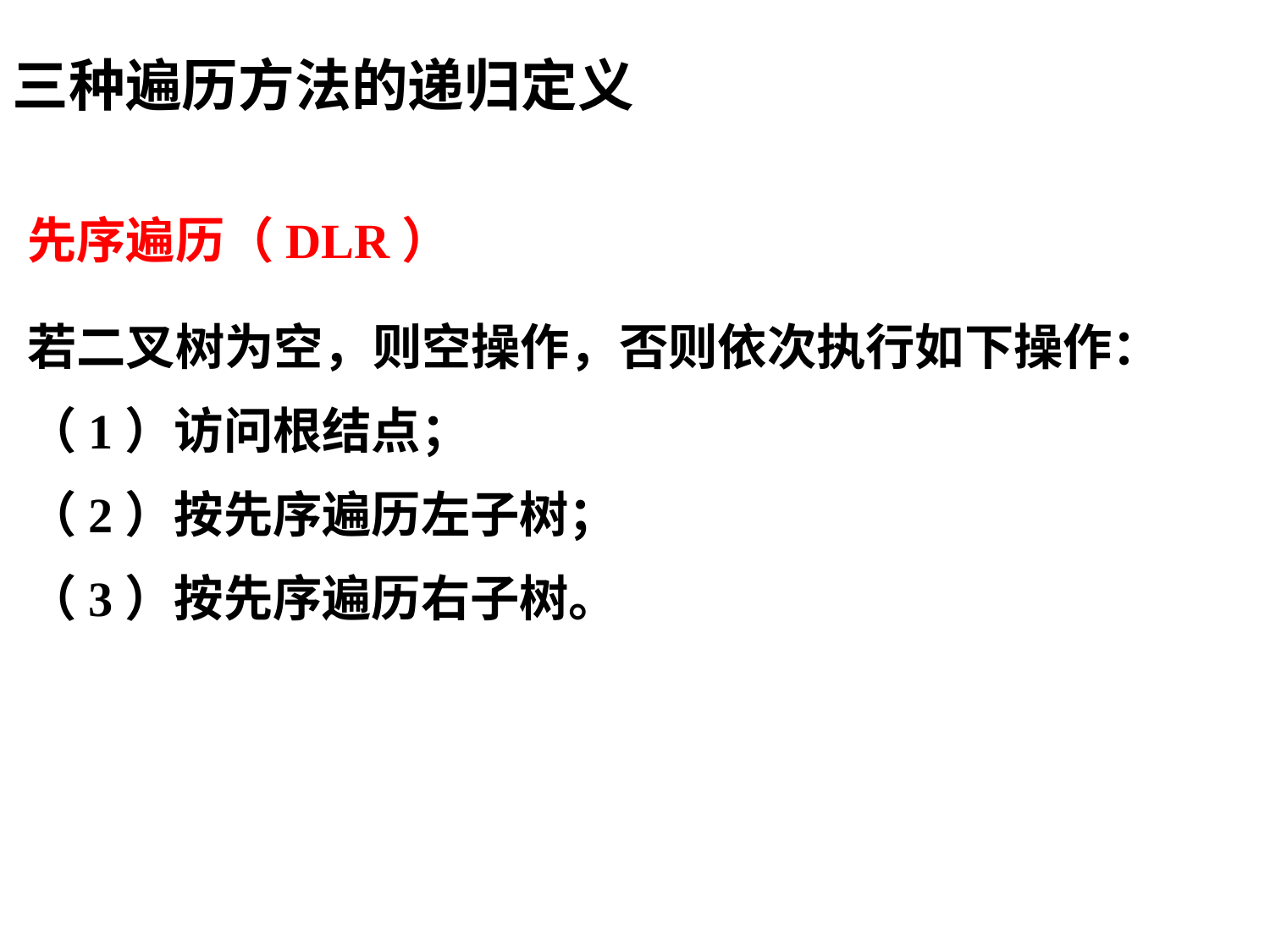

三种遍历方法的递归定义
先序遍历（DLR）
若二叉树为空，则空操作，否则依次执行如下操作：
（1）访问根结点；
（2）按先序遍历左子树；
（3）按先序遍历右子树。